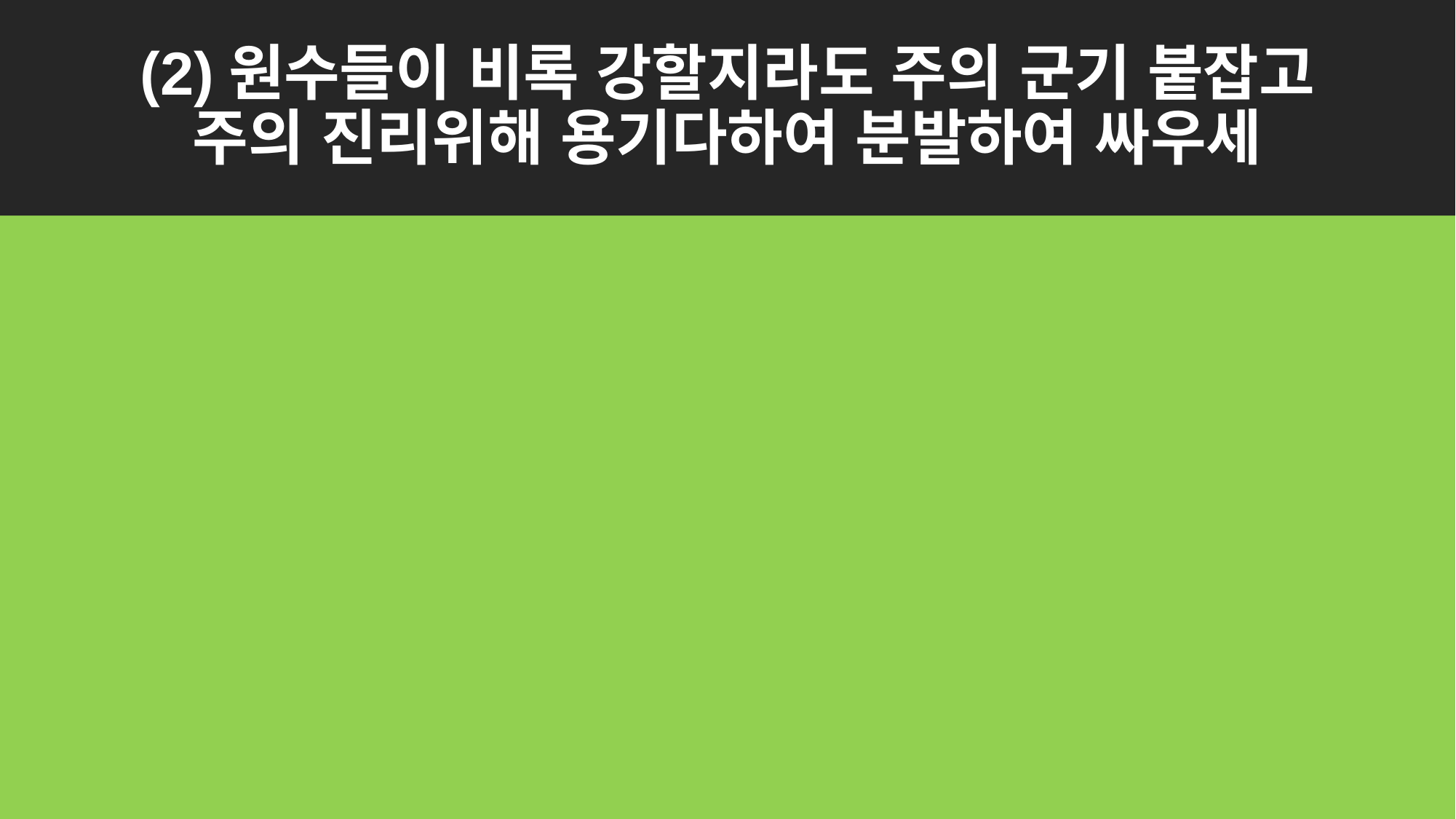

# (2)원수들이 비록 강할지라도 주의 군기 붙잡고
주의 진리위해 용기다하여 분발하여 싸우세